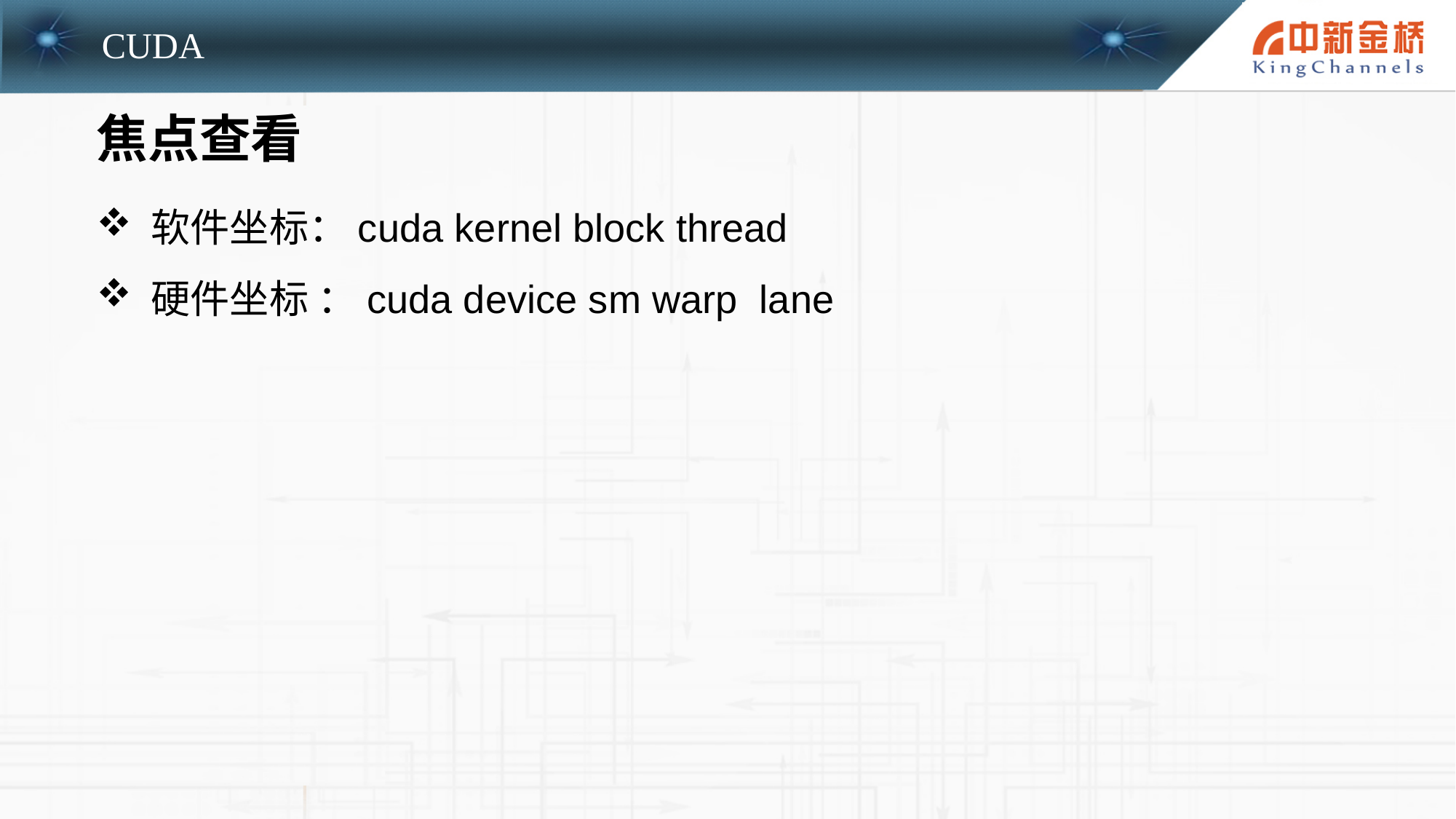

焦点查看
软件坐标：cuda kernel block thread
硬件坐标 ：cuda device sm warp  lane